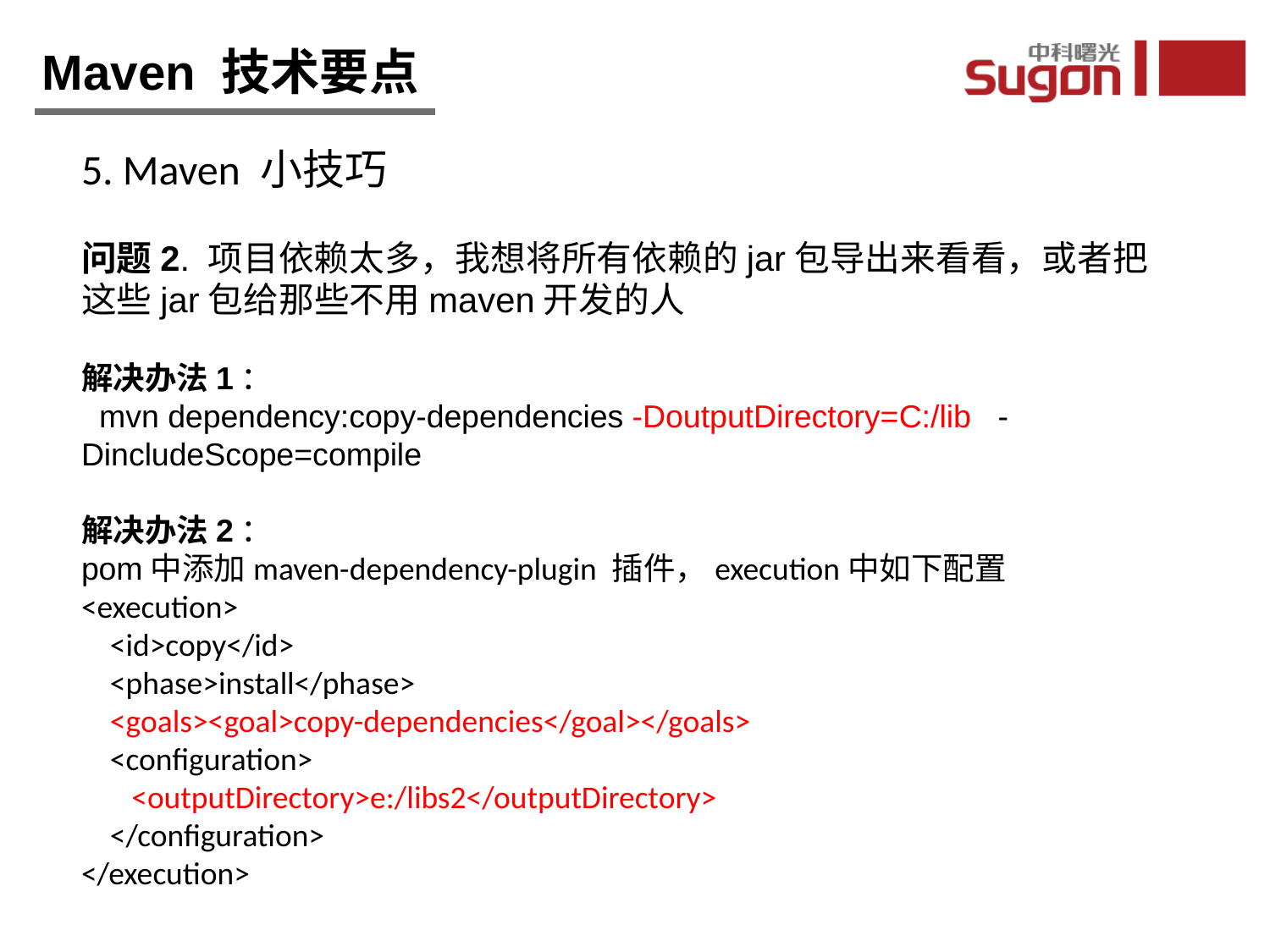

Maven 技术要点
5. Maven 小技巧

问题2. 项目依赖太多，我想将所有依赖的jar包导出来看看，或者把这些jar包给那些不用maven开发的人

解决办法1：
  mvn dependency:copy-dependencies -DoutputDirectory=C:/lib   -DincludeScope=compile

解决办法2：
pom中添加maven-dependency-plugin 插件，execution中如下配置
<execution>
    <id>copy</id>
    <phase>install</phase>
    <goals><goal>copy-dependencies</goal></goals>
    <configuration>
       <outputDirectory>e:/libs2</outputDirectory>
    </configuration>
</execution>